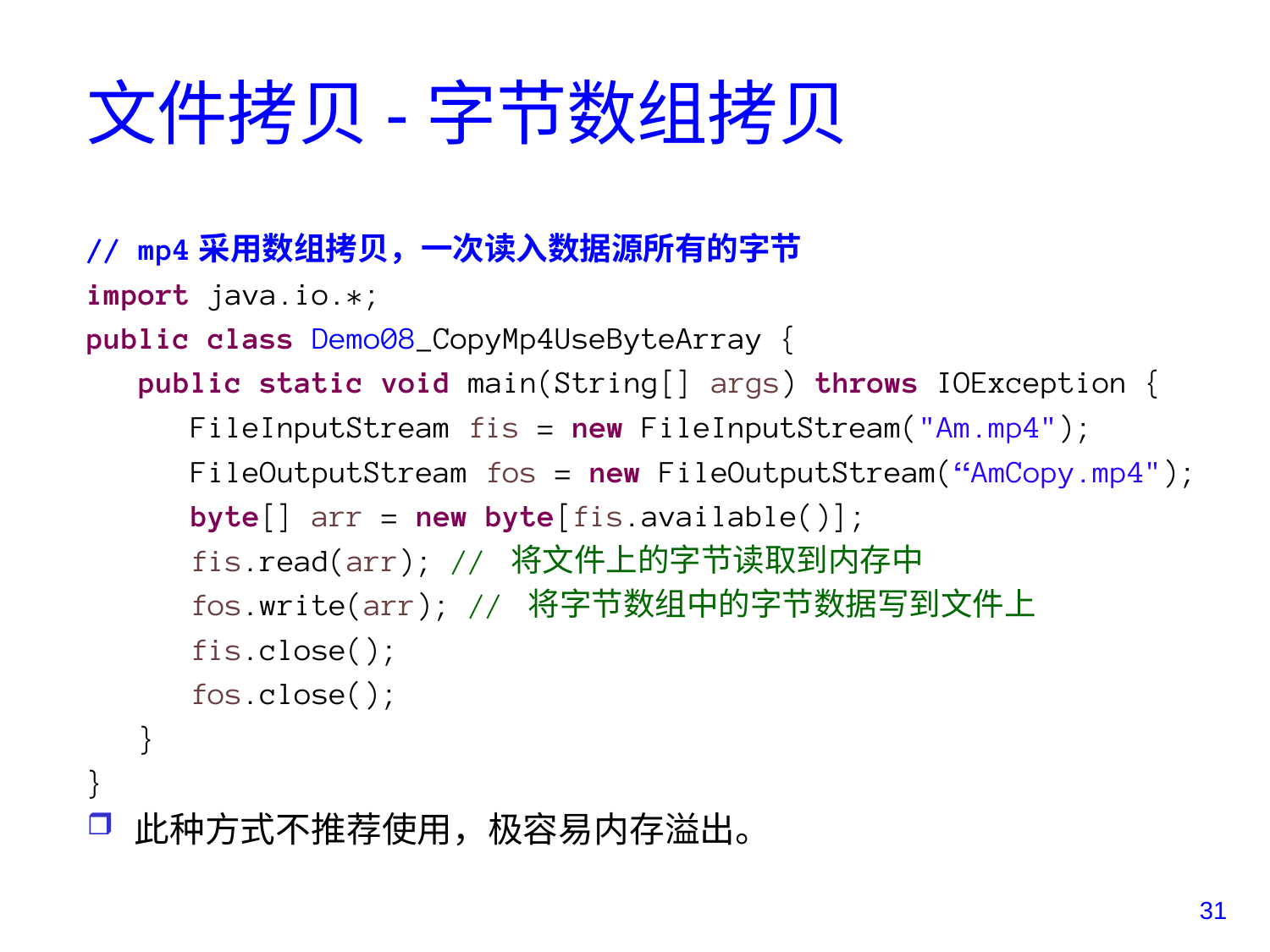

# 文件拷贝-字节数组拷贝
// mp4采用数组拷贝，一次读入数据源所有的字节
import java.io.*;
public class Demo08_CopyMp4UseByteArray {
   public static void main(String[] args) throws IOException {
      FileInputStream fis = new FileInputStream("Am.mp4");
      FileOutputStream fos = new FileOutputStream(“AmCopy.mp4");
      byte[] arr = new byte[fis.available()];
      fis.read(arr); // 将文件上的字节读取到内存中
      fos.write(arr); // 将字节数组中的字节数据写到文件上
      fis.close();
      fos.close();
   }
}
此种方式不推荐使用，极容易内存溢出。
31